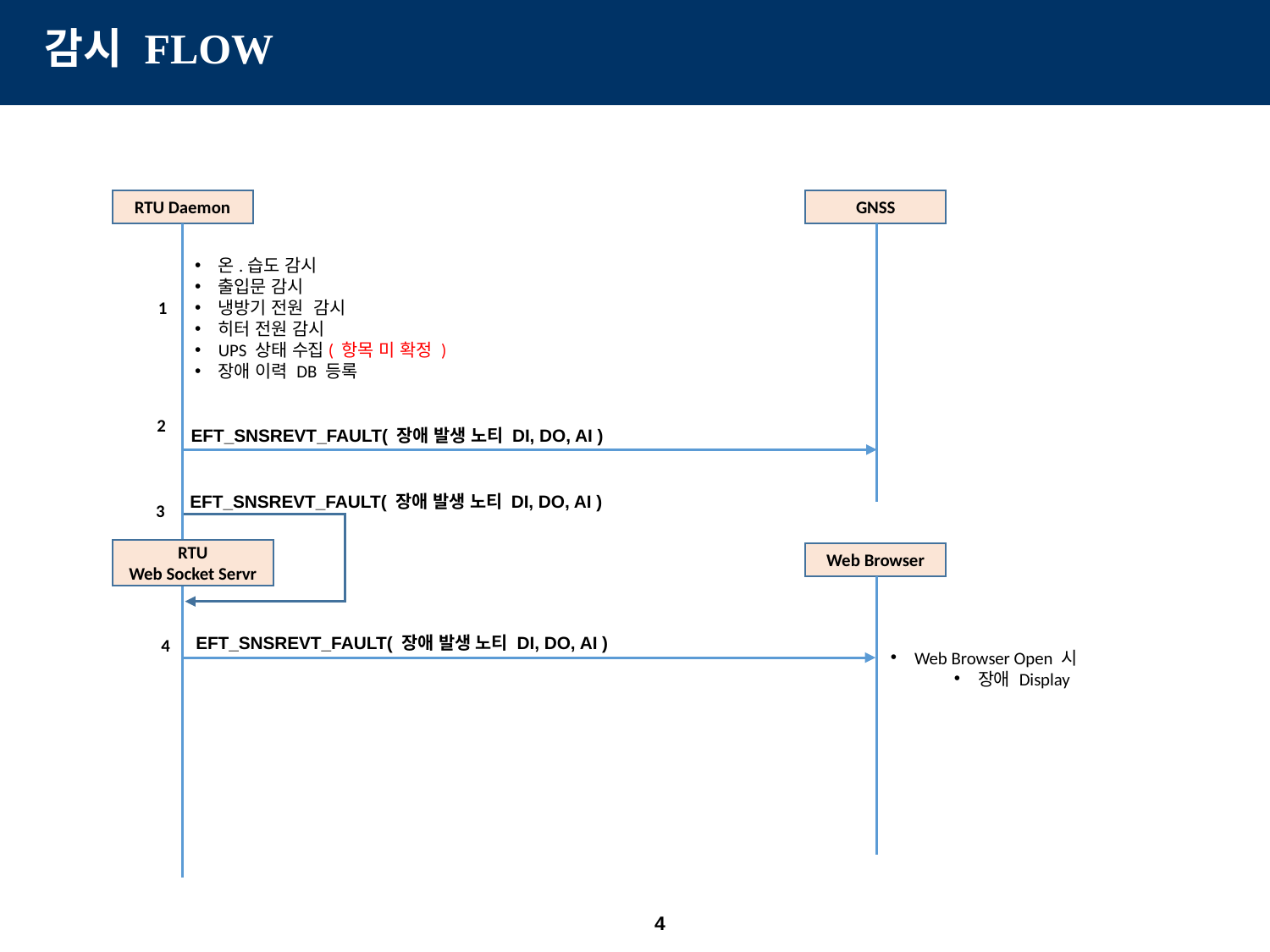

감시 FLOW
RTU Daemon
GNSS
온.습도 감시
출입문 감시
냉방기 전원  감시
히터 전원 감시
UPS 상태 수집( 항목 미 확정 )
장애 이력 DB 등록
1
2
EFT_SNSREVT_FAULT( 장애 발생 노티 DI, DO, AI )
EFT_SNSREVT_FAULT( 장애 발생 노티 DI, DO, AI )
3

RTU
Web Socket Servr
Web Browser
EFT_SNSREVT_FAULT( 장애 발생 노티 DI, DO, AI )
4
Web Browser Open 시
장애 Display